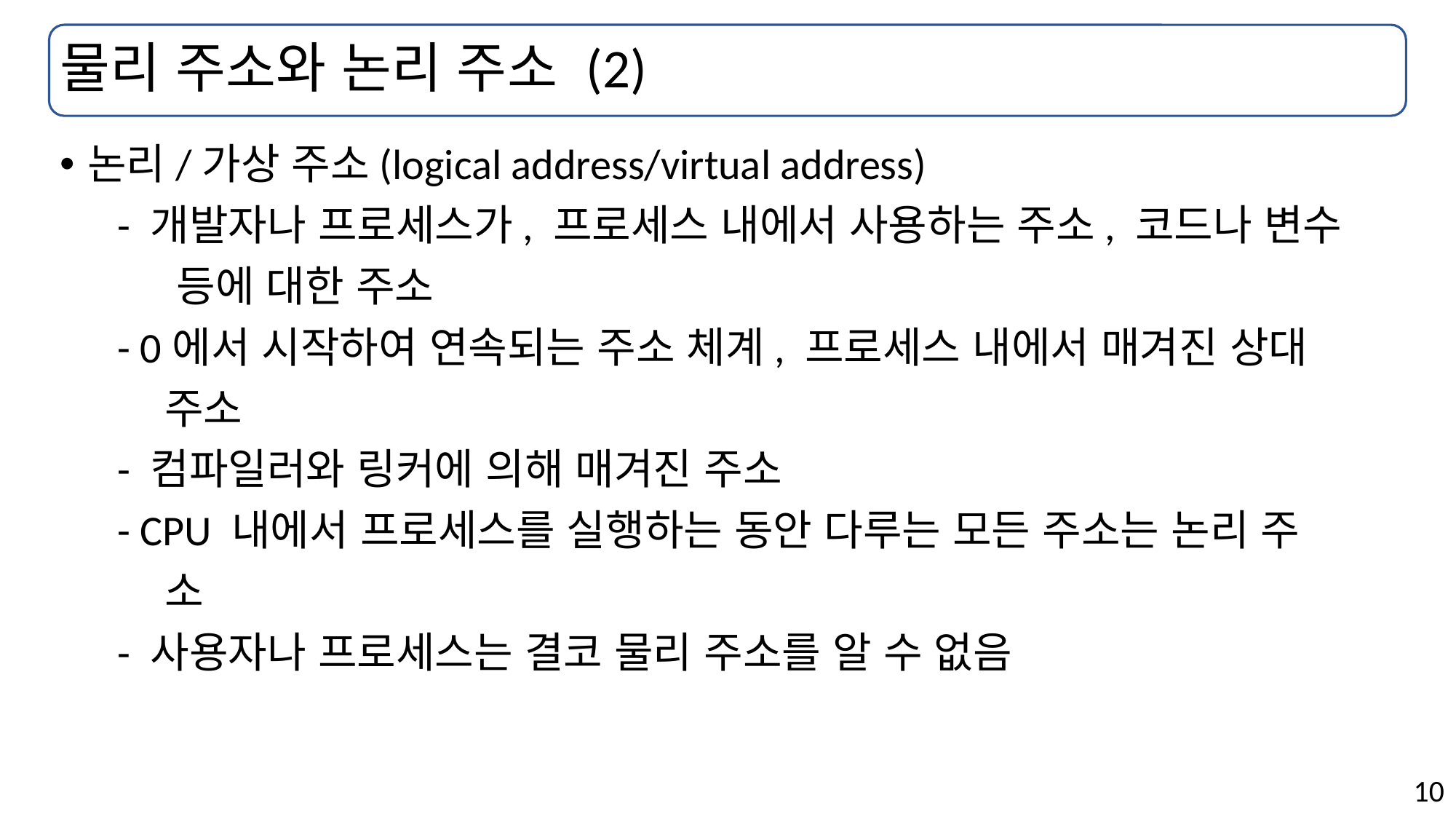

# 물리 주소와 논리 주소 (2)
논리/가상 주소(logical address/virtual address)
      - 개발자나 프로세스가, 프로세스 내에서 사용하는 주소, 코드나 변수
         등에 대한 주소
      - 0에서 시작하여 연속되는 주소 체계, 프로세스 내에서 매겨진 상대
        주소
      - 컴파일러와 링커에 의해 매겨진 주소
      - CPU 내에서 프로세스를 실행하는 동안 다루는 모든 주소는 논리 주
        소
      - 사용자나 프로세스는 결코 물리 주소를 알 수 없음